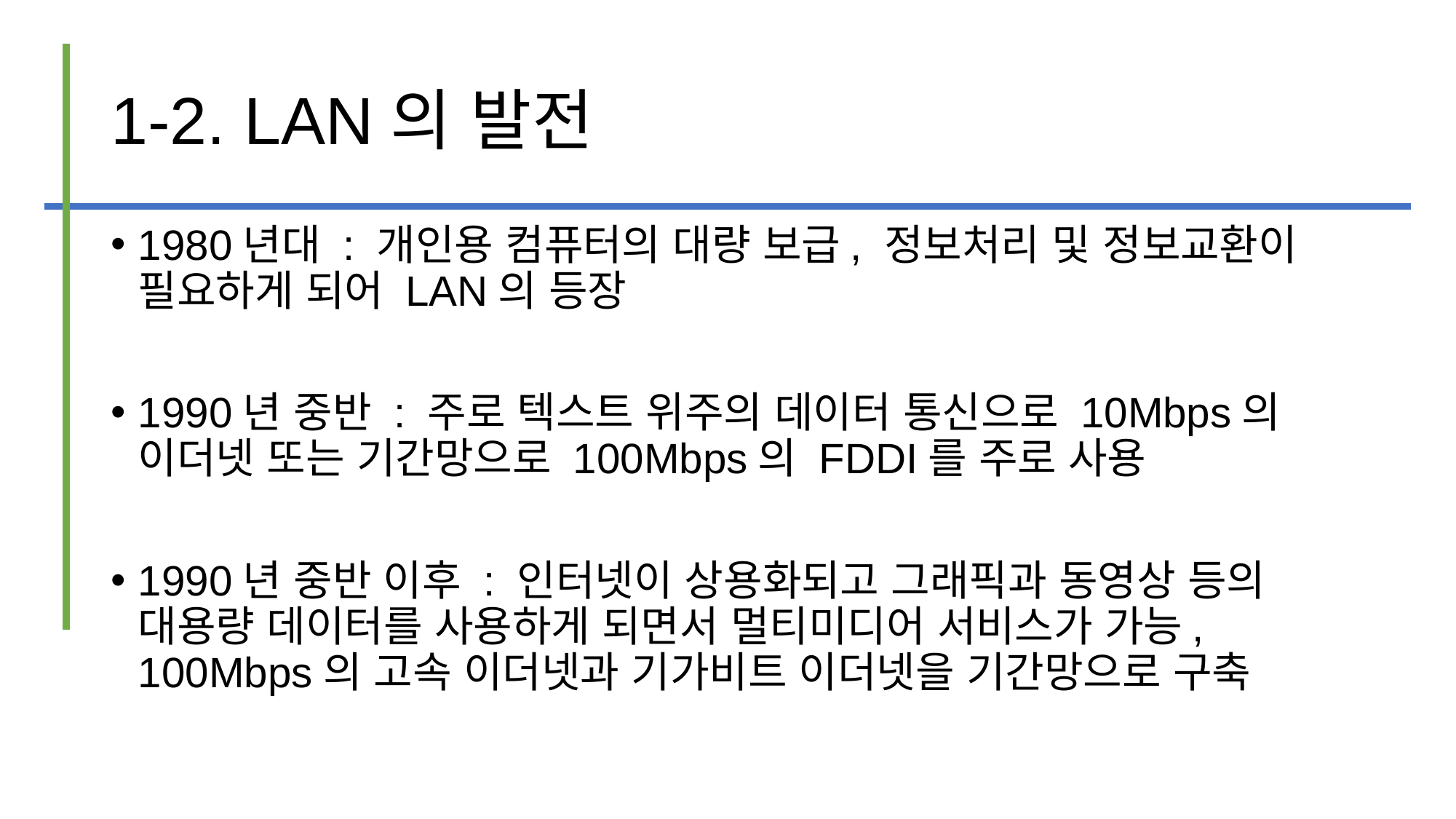

# 1-2. LAN의 발전
1980년대 : 개인용 컴퓨터의 대량 보급, 정보처리 및 정보교환이 필요하게 되어 LAN의 등장

1990년 중반 : 주로 텍스트 위주의 데이터 통신으로 10Mbps의 이더넷 또는 기간망으로 100Mbps의 FDDI를 주로 사용

1990년 중반 이후 : 인터넷이 상용화되고 그래픽과 동영상 등의 대용량 데이터를 사용하게 되면서 멀티미디어 서비스가 가능, 100Mbps의 고속 이더넷과 기가비트 이더넷을 기간망으로 구축